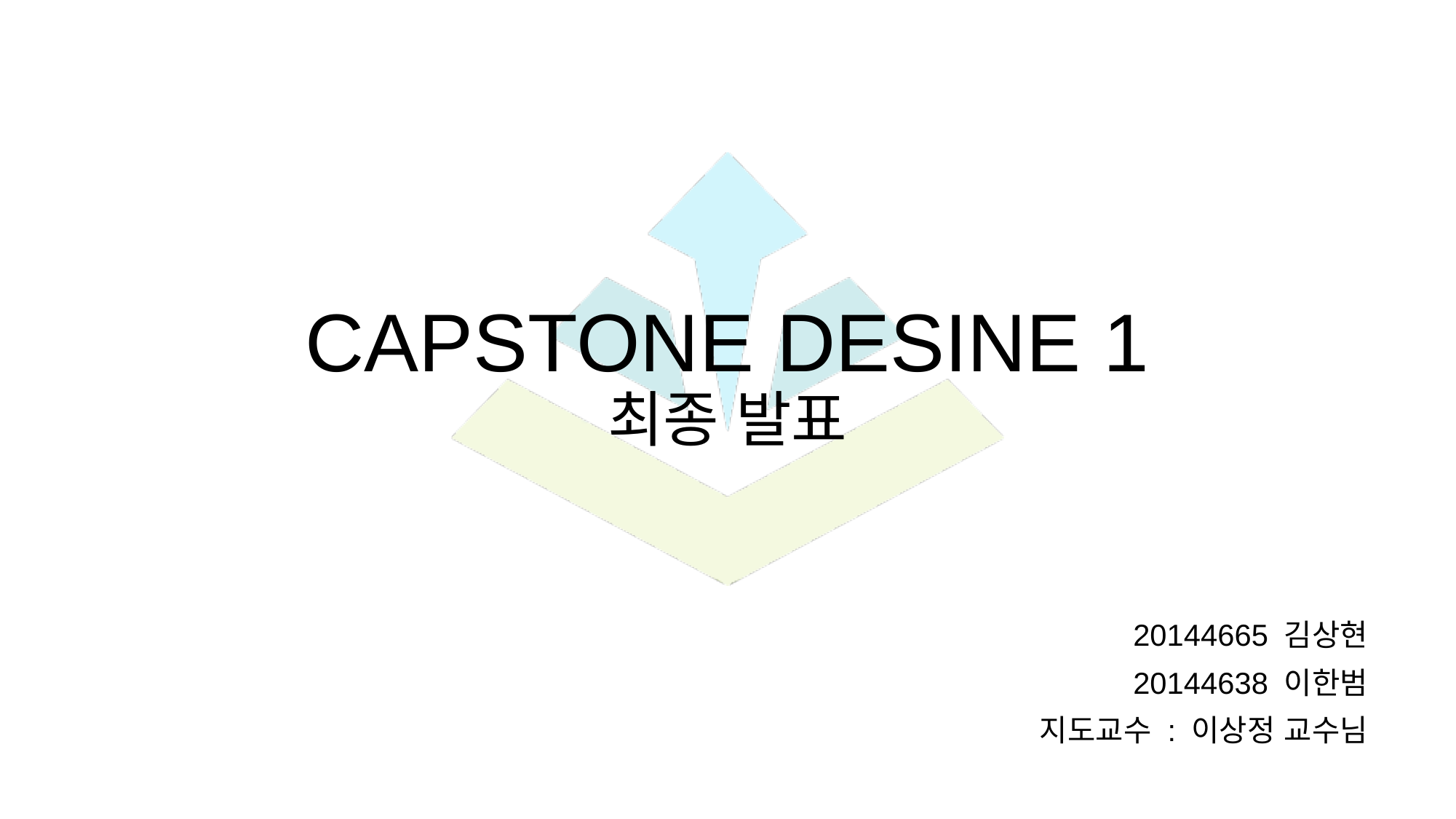

# CAPSTONE DESINE 1 최종 발표
20144665 김상현
20144638 이한범
지도교수 : 이상정 교수님